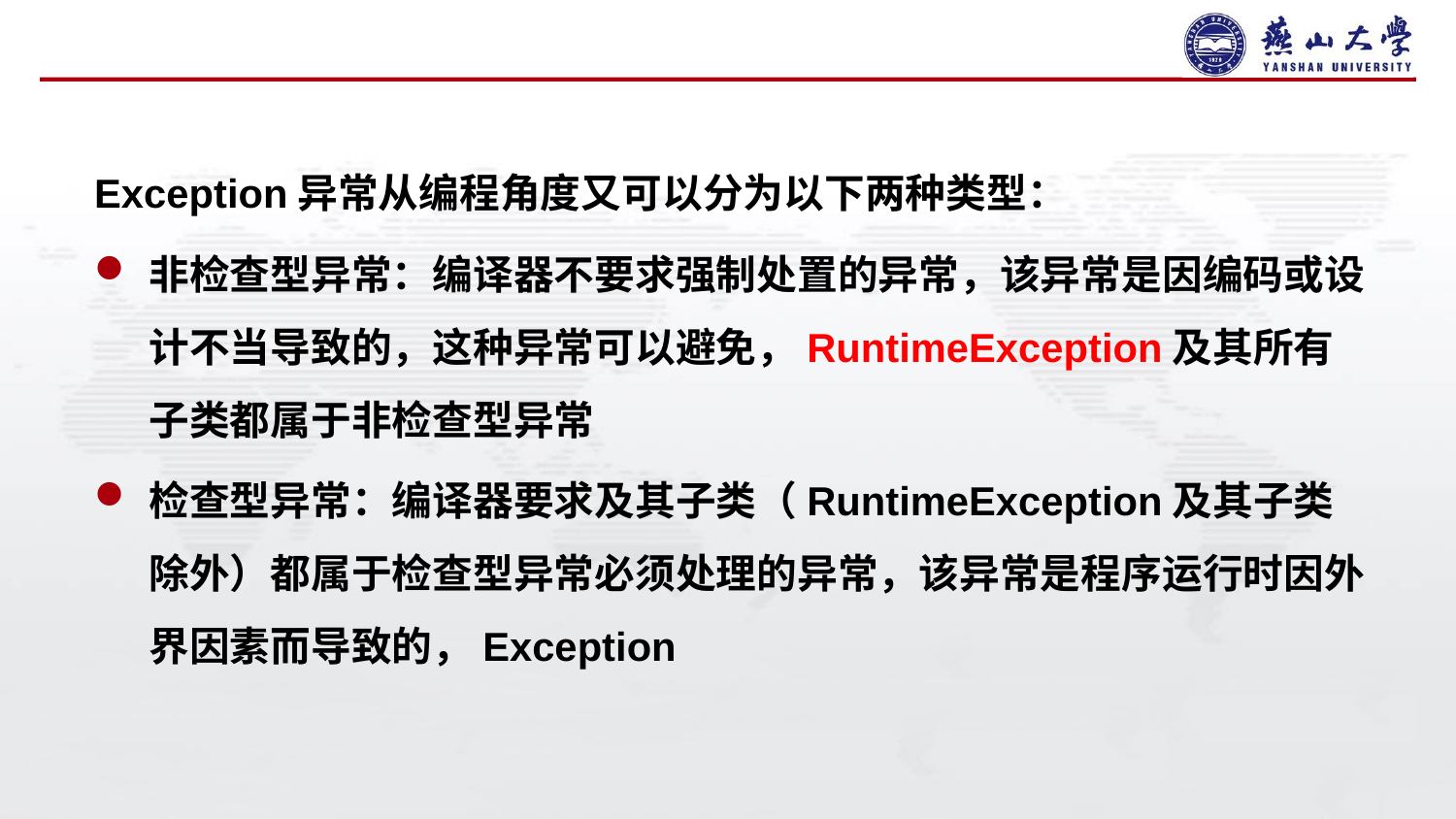

#
Exception异常从编程角度又可以分为以下两种类型：
非检查型异常：编译器不要求强制处置的异常，该异常是因编码或设计不当导致的，这种异常可以避免，RuntimeException及其所有子类都属于非检查型异常
检查型异常：编译器要求及其子类（RuntimeException及其子类除外）都属于检查型异常必须处理的异常，该异常是程序运行时因外界因素而导致的，Exception